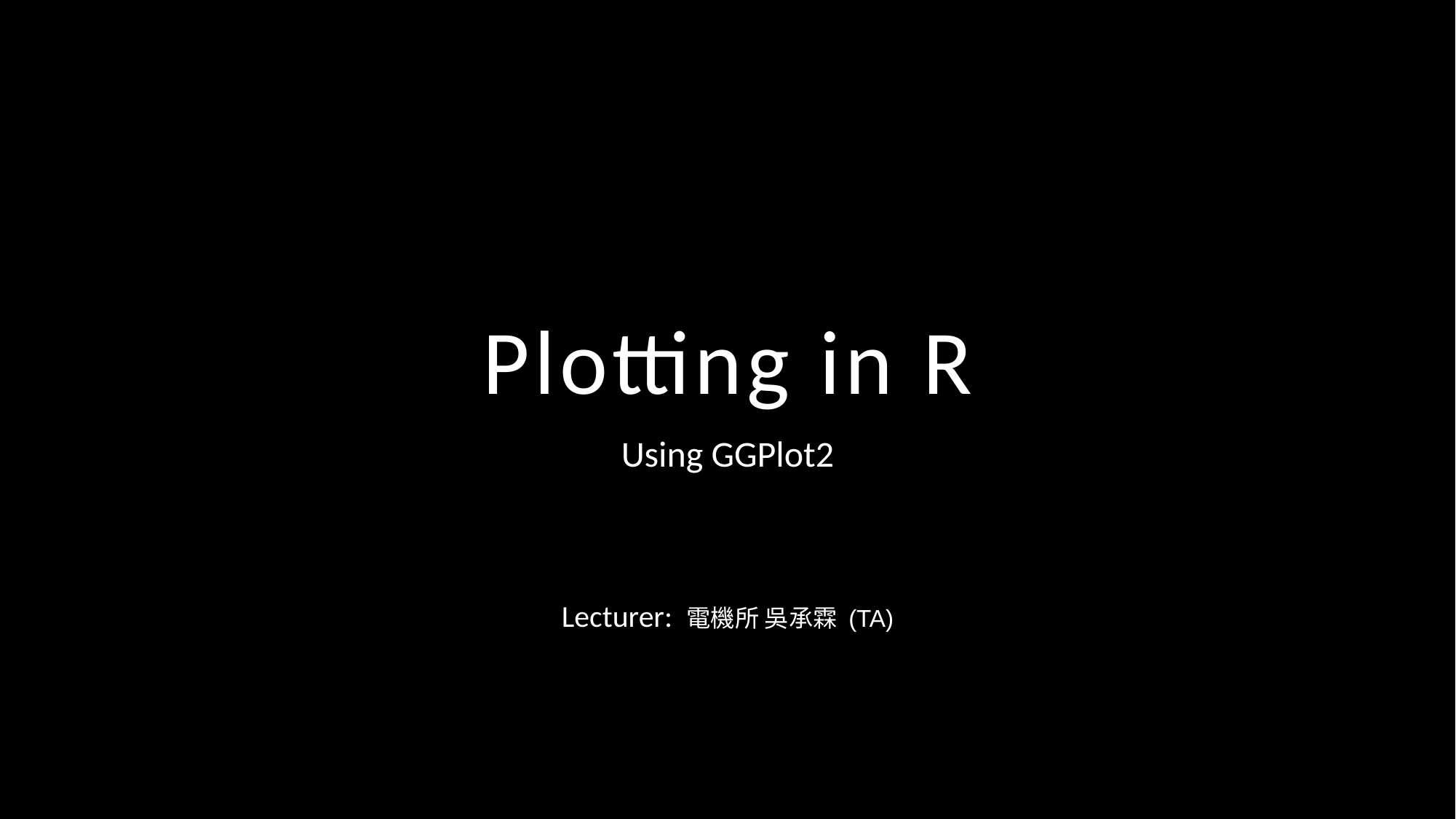

# Plotting in R
Using GGPlot2
Lecturer: 電機所 吳承霖 (TA)